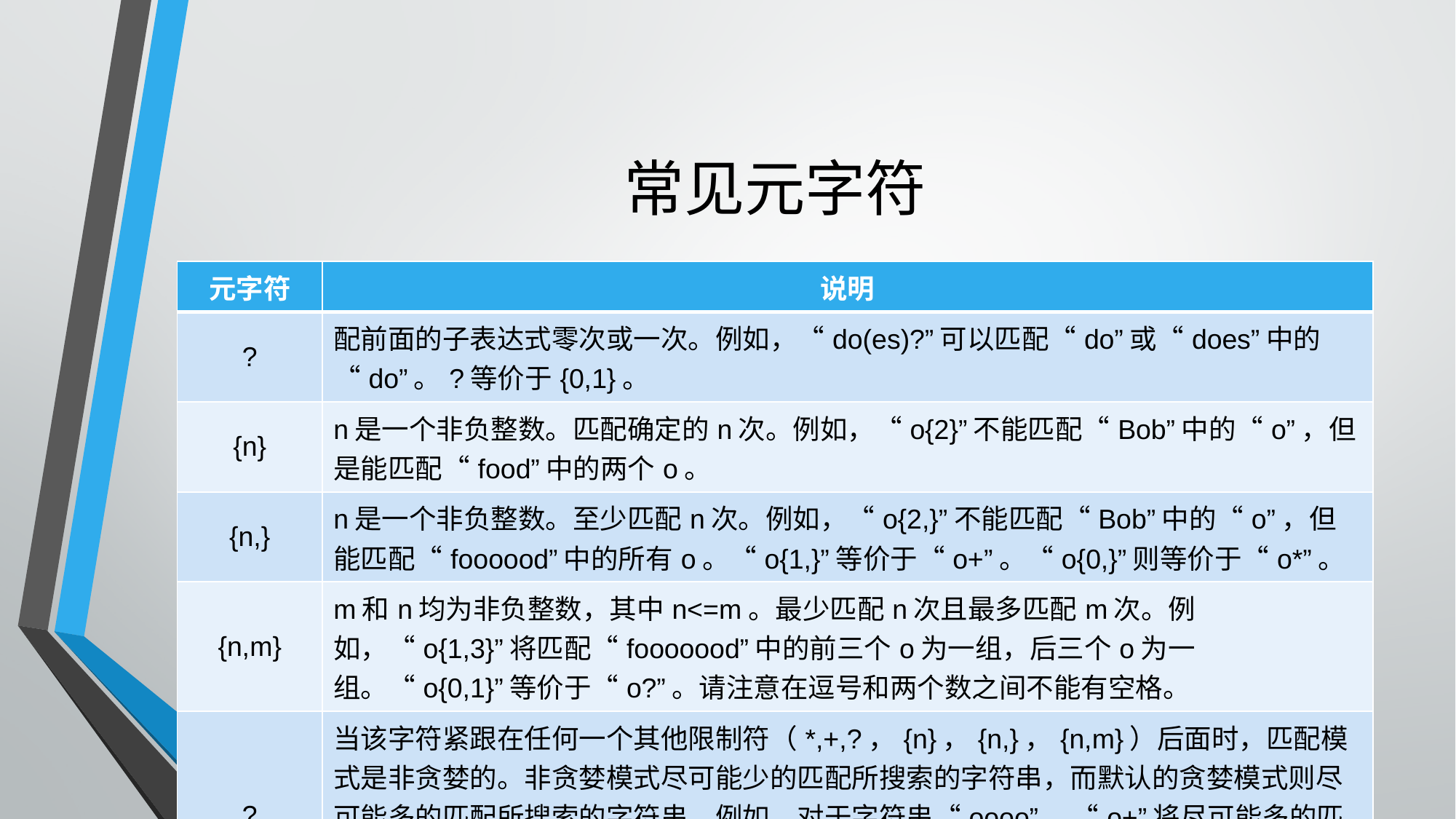

# 常见元字符
| 元字符 | 说明 |
| --- | --- |
| ? | 配前面的子表达式零次或一次。例如，“do(es)?”可以匹配“do”或“does”中的“do”。?等价于{0,1}。 |
| {n} | n是一个非负整数。匹配确定的n次。例如，“o{2}”不能匹配“Bob”中的“o”，但是能匹配“food”中的两个o。 |
| {n,} | n是一个非负整数。至少匹配n次。例如，“o{2,}”不能匹配“Bob”中的“o”，但能匹配“foooood”中的所有o。“o{1,}”等价于“o+”。“o{0,}”则等价于“o\*”。 |
| {n,m} | m和n均为非负整数，其中n<=m。最少匹配n次且最多匹配m次。例如，“o{1,3}”将匹配“fooooood”中的前三个o为一组，后三个o为一组。“o{0,1}”等价于“o?”。请注意在逗号和两个数之间不能有空格。 |
| ? | 当该字符紧跟在任何一个其他限制符（\*,+,?，{n}，{n,}，{n,m}）后面时，匹配模式是非贪婪的。非贪婪模式尽可能少的匹配所搜索的字符串，而默认的贪婪模式则尽可能多的匹配所搜索的字符串。例如，对于字符串“oooo”，“o+”将尽可能多的匹配“o”，得到结果[“oooo”]，而“o+?”将尽可能少的匹配“o”，得到结果 ['o', 'o', 'o', 'o']。 |